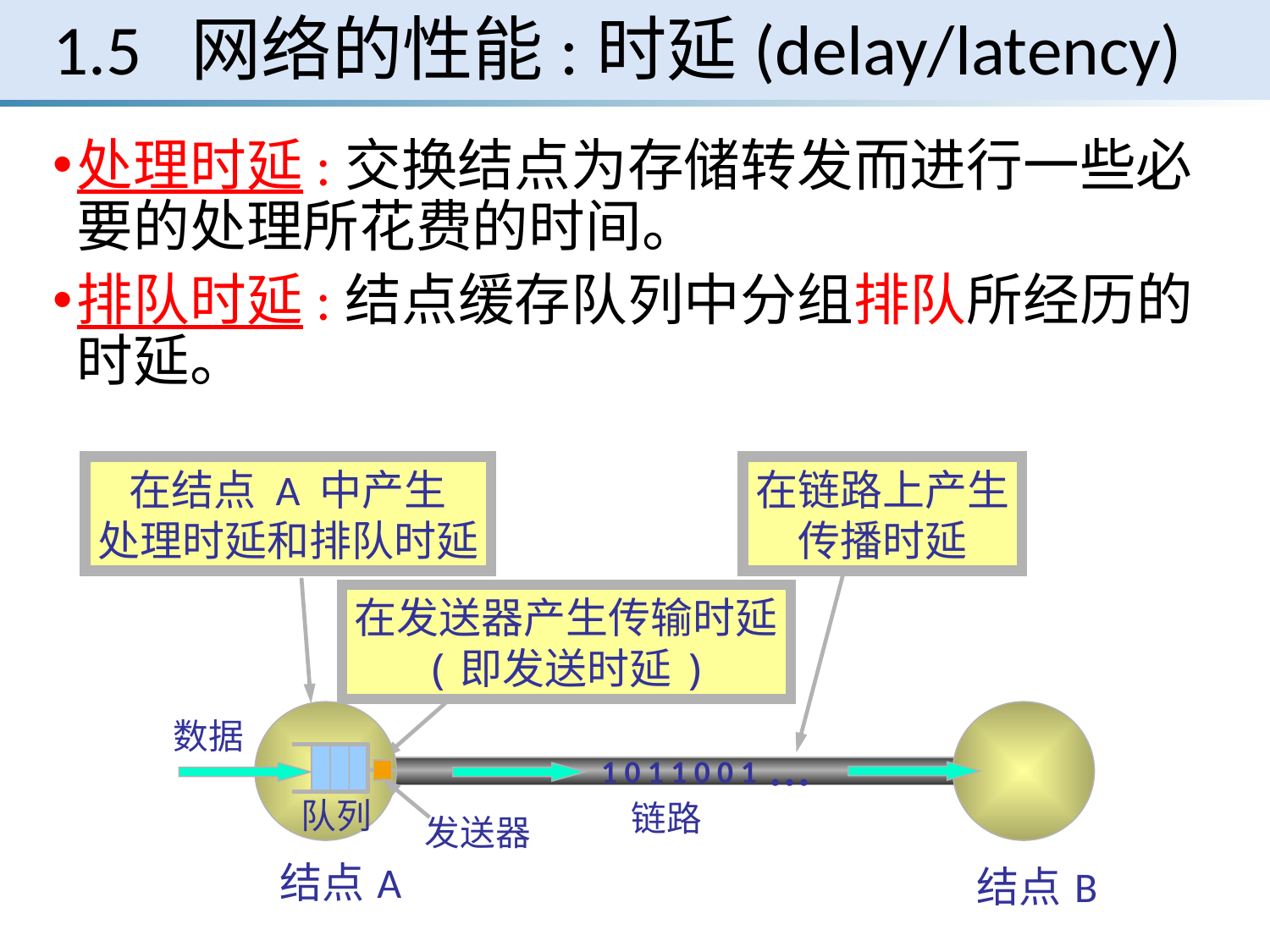

# 1.5  网络的性能:时延(delay/latency)

处理时延:交换结点为存储转发而进行一些必要的处理所花费的时间。
排队时延:结点缓存队列中分组排队所经历的时延。
在链路上产生
传播时延

在结点 A 中产生
处理时延和排队时延

在发送器产生传输时延
(即发送时延)

…

1 0 1 1 0 0 1

队列
链路
发送器
结点 A
结点 B
数据